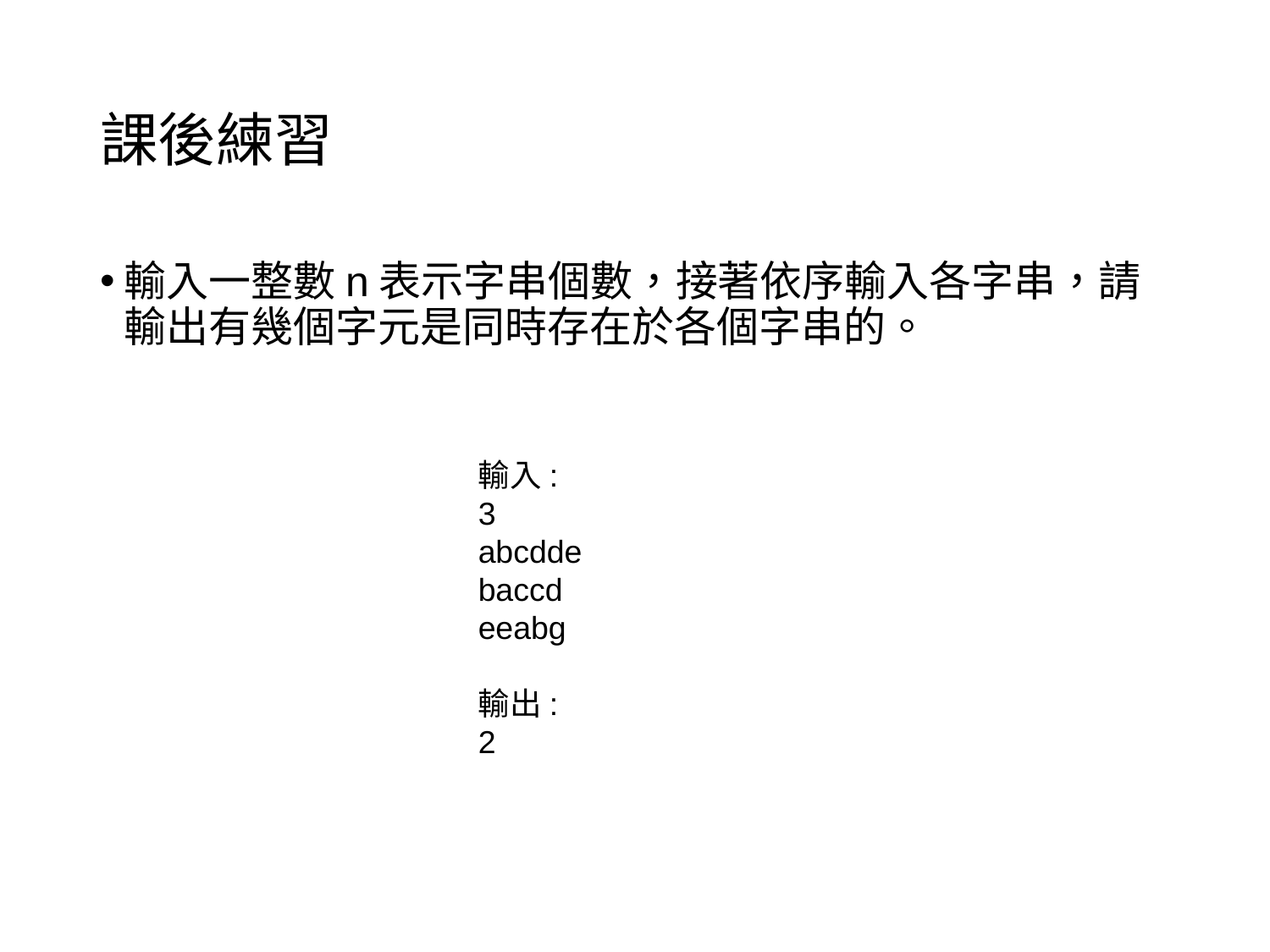

# 課後練習
輸入一整數n表示字串個數，接著依序輸入各字串，請輸出有幾個字元是同時存在於各個字串的。

輸入:
3
abcdde
baccd
eeabg

輸出:
2